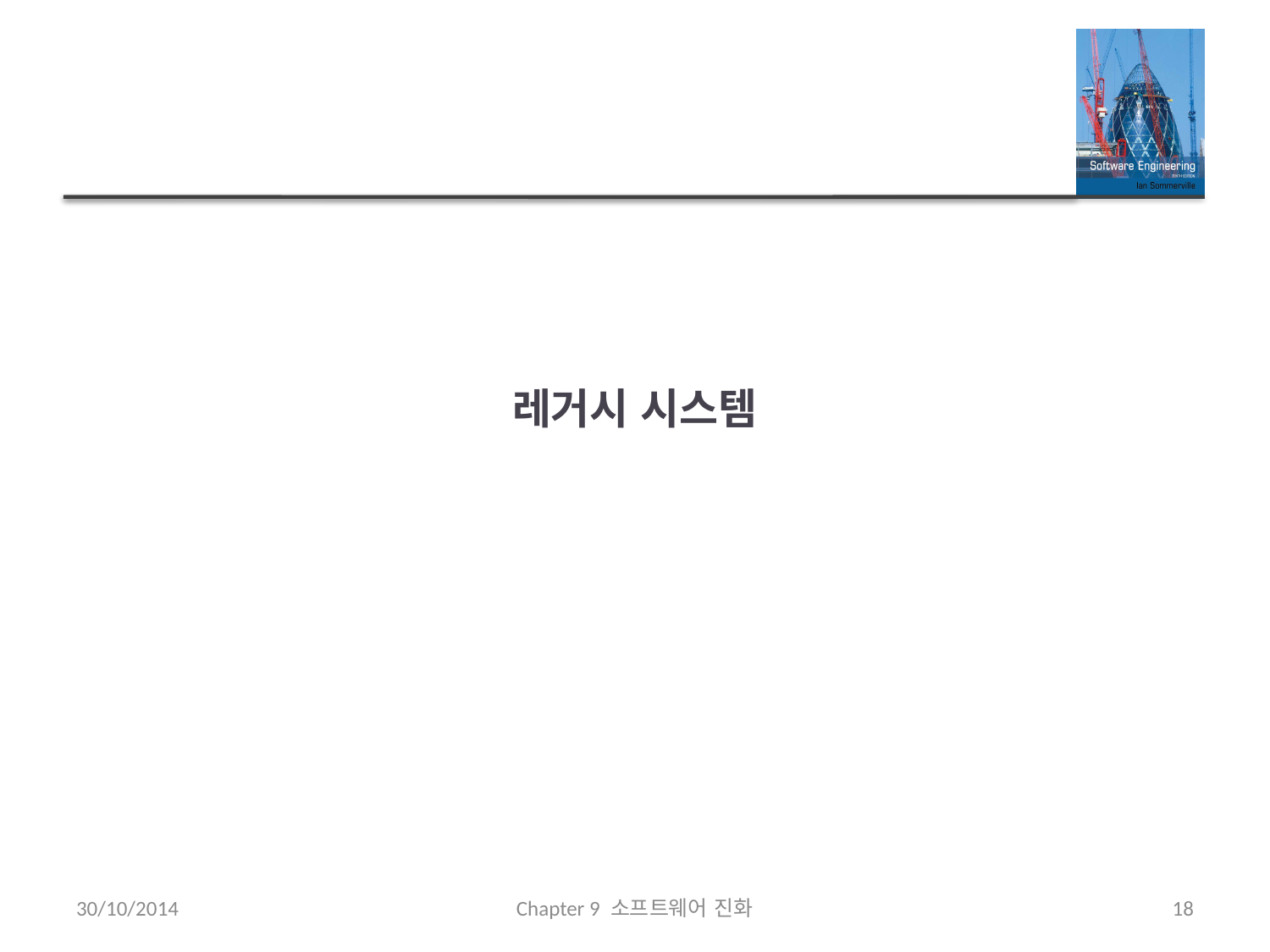

# 레거시 시스템
30/10/2014
Chapter 9 소프트웨어 진화
18